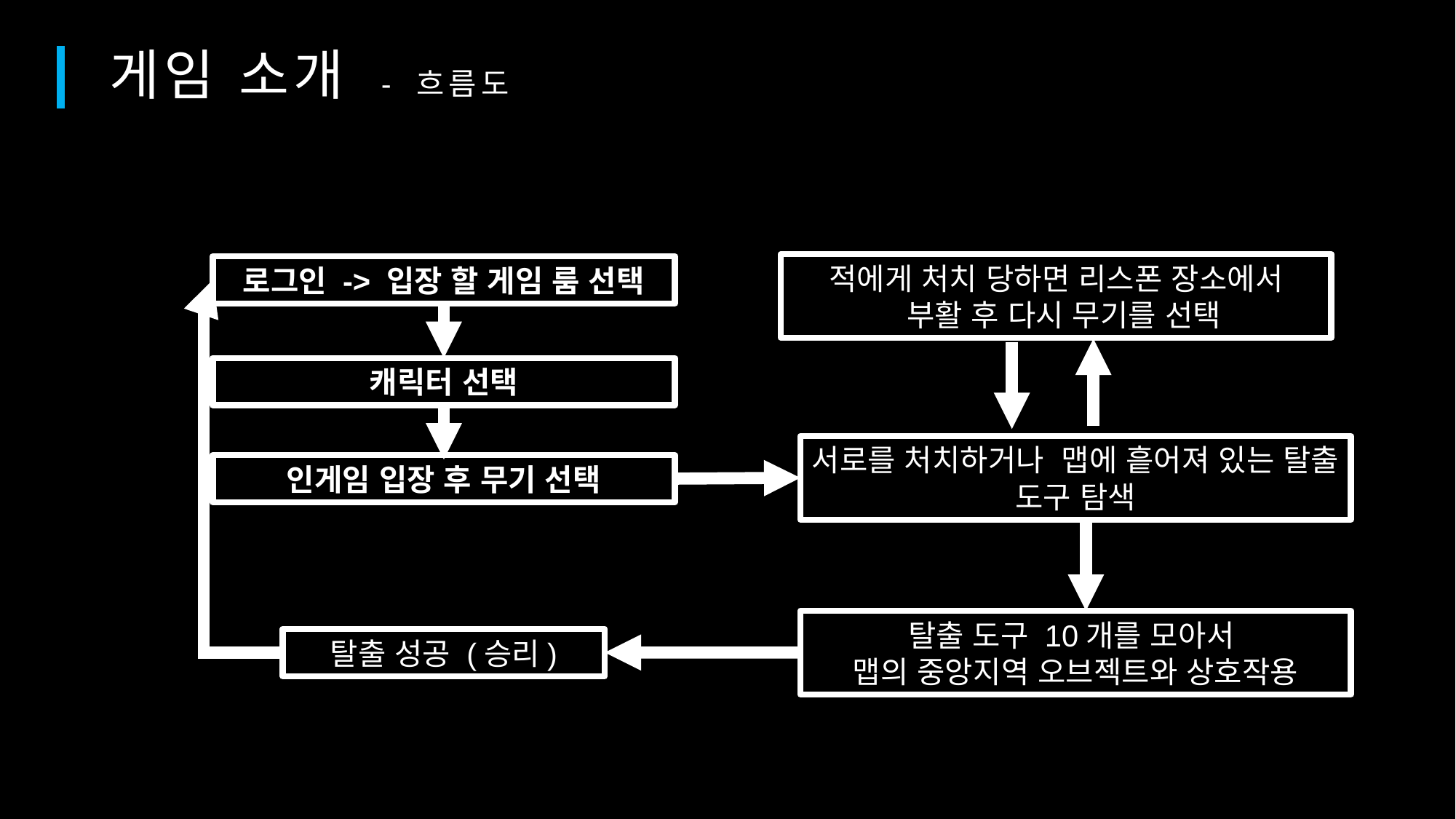

게임 소개 - 흐름도

적에게 처치 당하면 리스폰 장소에서
 부활 후 다시 무기를 선택
로그인 -> 입장 할 게임 룸 선택
캐릭터 선택
서로를 처치하거나  맵에 흩어져 있는 탈출 도구 탐색
인게임 입장 후 무기 선택
탈출 도구 10개를 모아서
맵의 중앙지역 오브젝트와 상호작용
탈출 성공 (승리)